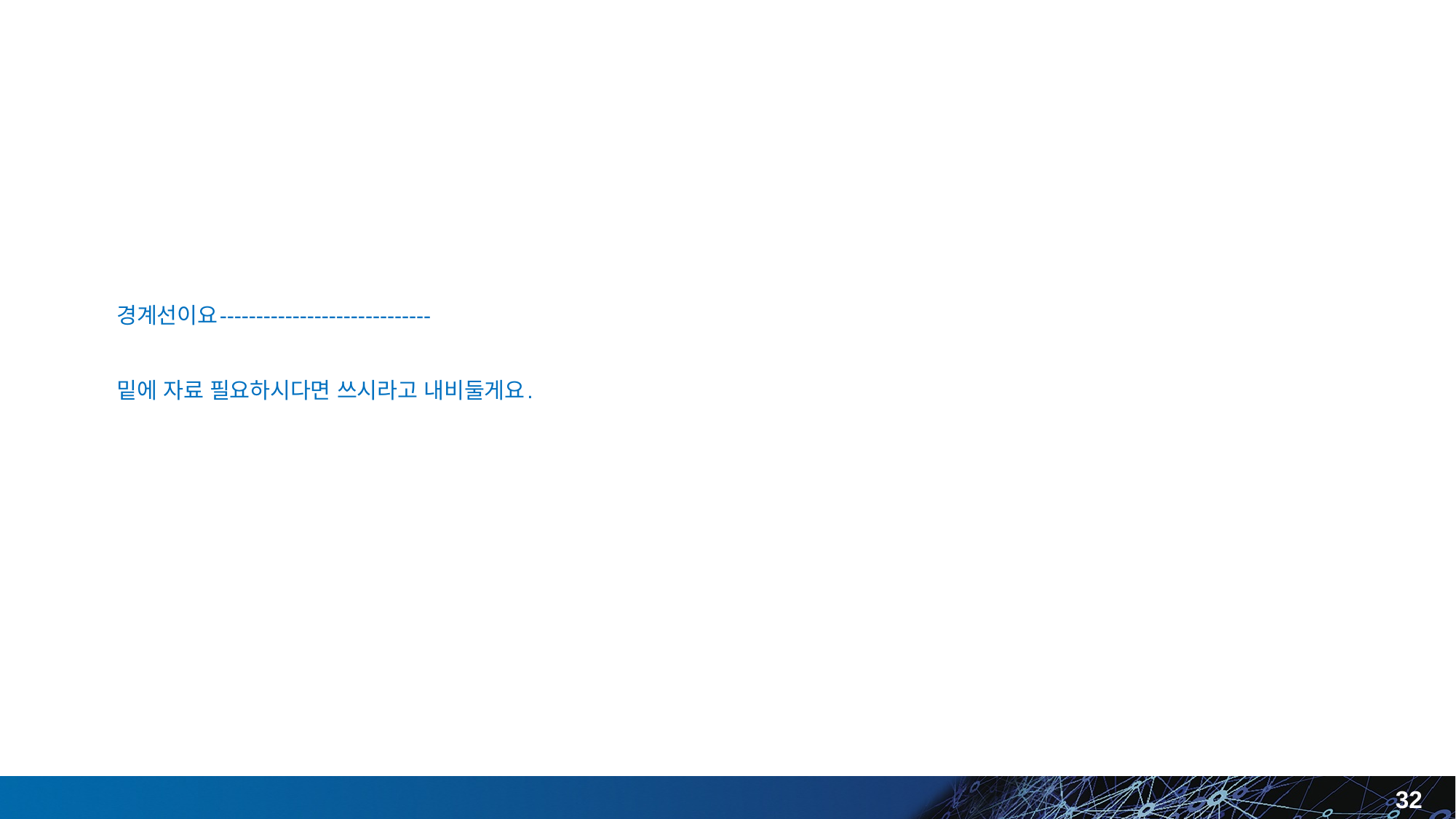

# 경계선이요----------------------------- 밑에 자료 필요하시다면 쓰시라고 내비둘게요.
32